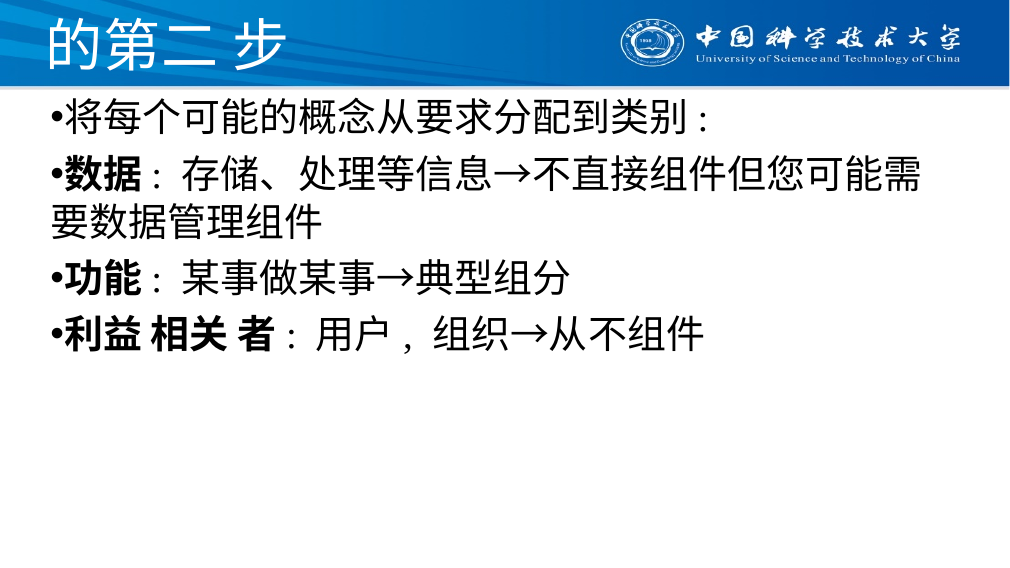

# 的第二 步
将每个可能的概念从要求分配到类别:
数据: 存储、处理等信息→不直接组件但您可能需要数据管理组件
功能: 某事做某事→典型组分
利益 相关 者: 用户, 组织→从不组件